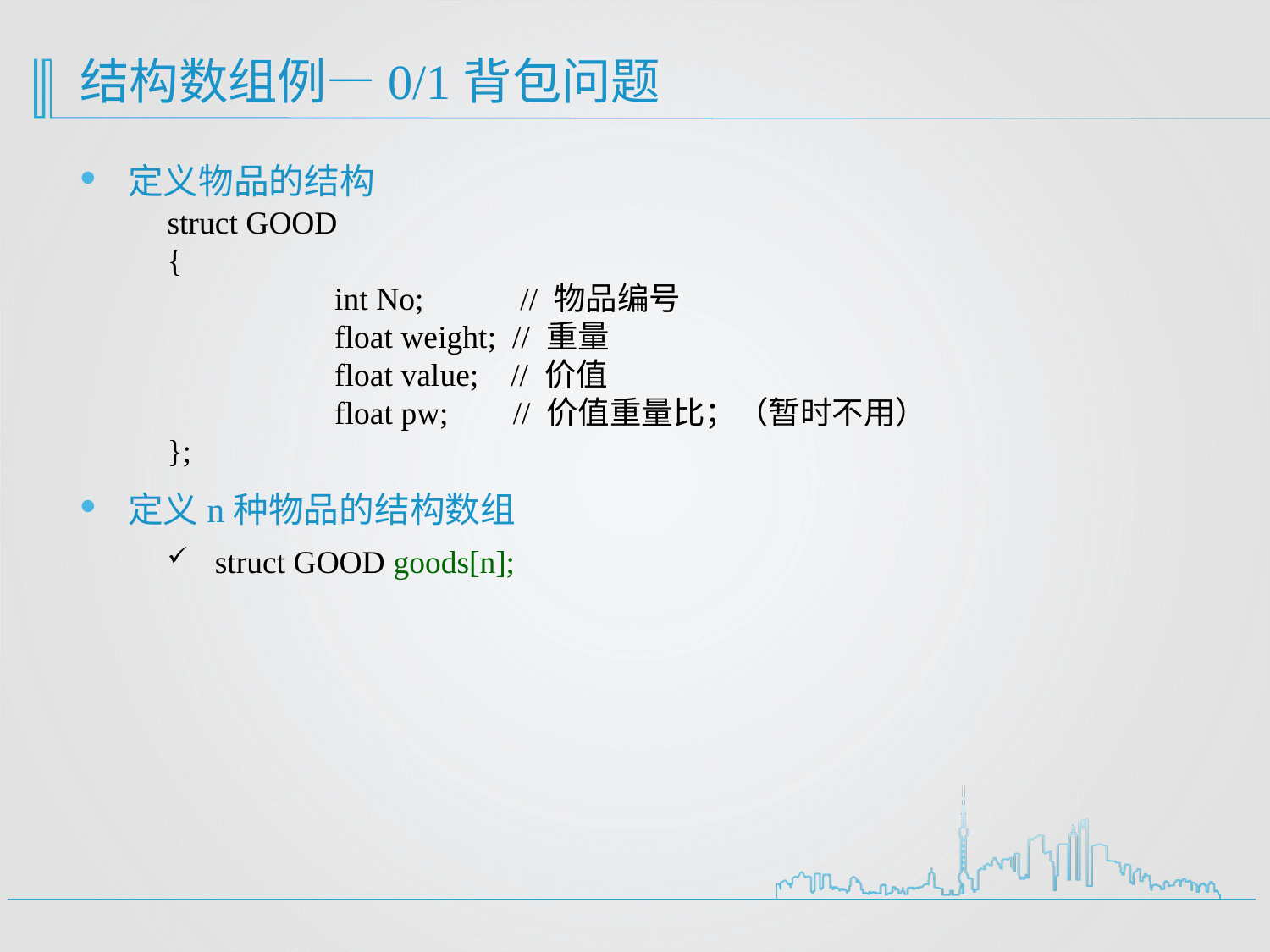

# 结构数组例—0/1背包问题
定义物品的结构
struct GOOD
{
	     int No;            // 物品编号
	     float weight;  // 重量
	     float value;    // 价值
	     float pw;        // 价值重量比；（暂时不用）
};
定义n种物品的结构数组
struct GOOD goods[n];